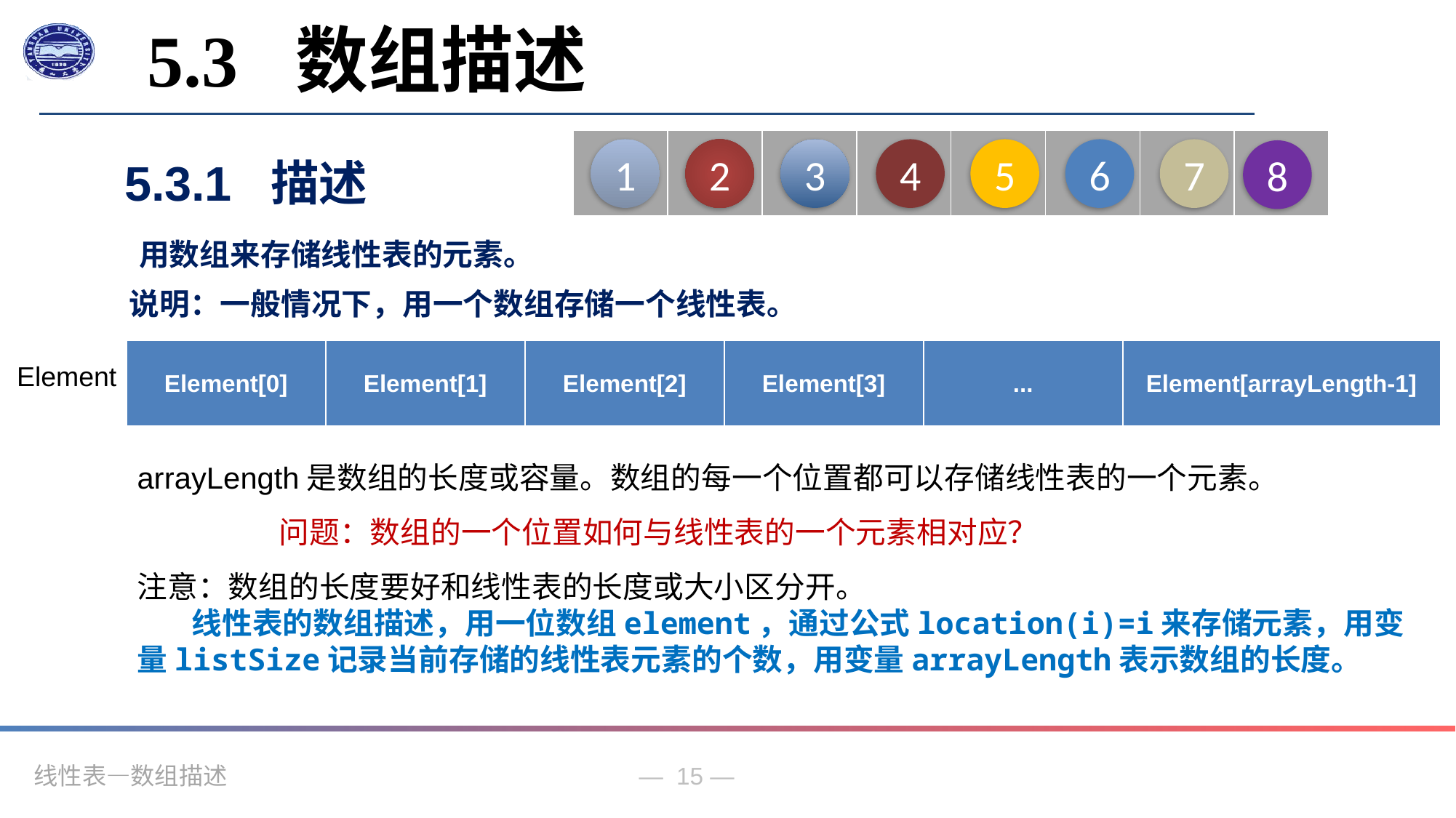

5.3  数组描述
|  |  |  |  |  |  |  |  |
| --- | --- | --- | --- | --- | --- | --- | --- |
# 5.3.1  描述
   用数组来存储线性表的元素。
    说明：一般情况下，用一个数组存储一个线性表。
1
2
3
4
5
6
7
8
| Element[0] | Element[1] | Element[2] | Element[3] | ... | Element[arrayLength-1] |
| --- | --- | --- | --- | --- | --- |
Element
arrayLength是数组的长度或容量。数组的每一个位置都可以存储线性表的一个元素。
                    问题：数组的一个位置如何与线性表的一个元素相对应？
注意：数组的长度要好和线性表的长度或大小区分开。
线性表的数组描述，用一位数组element，通过公式location(i)=i来存储元素，用变量listSize记录当前存储的线性表元素的个数，用变量arrayLength表示数组的长度。